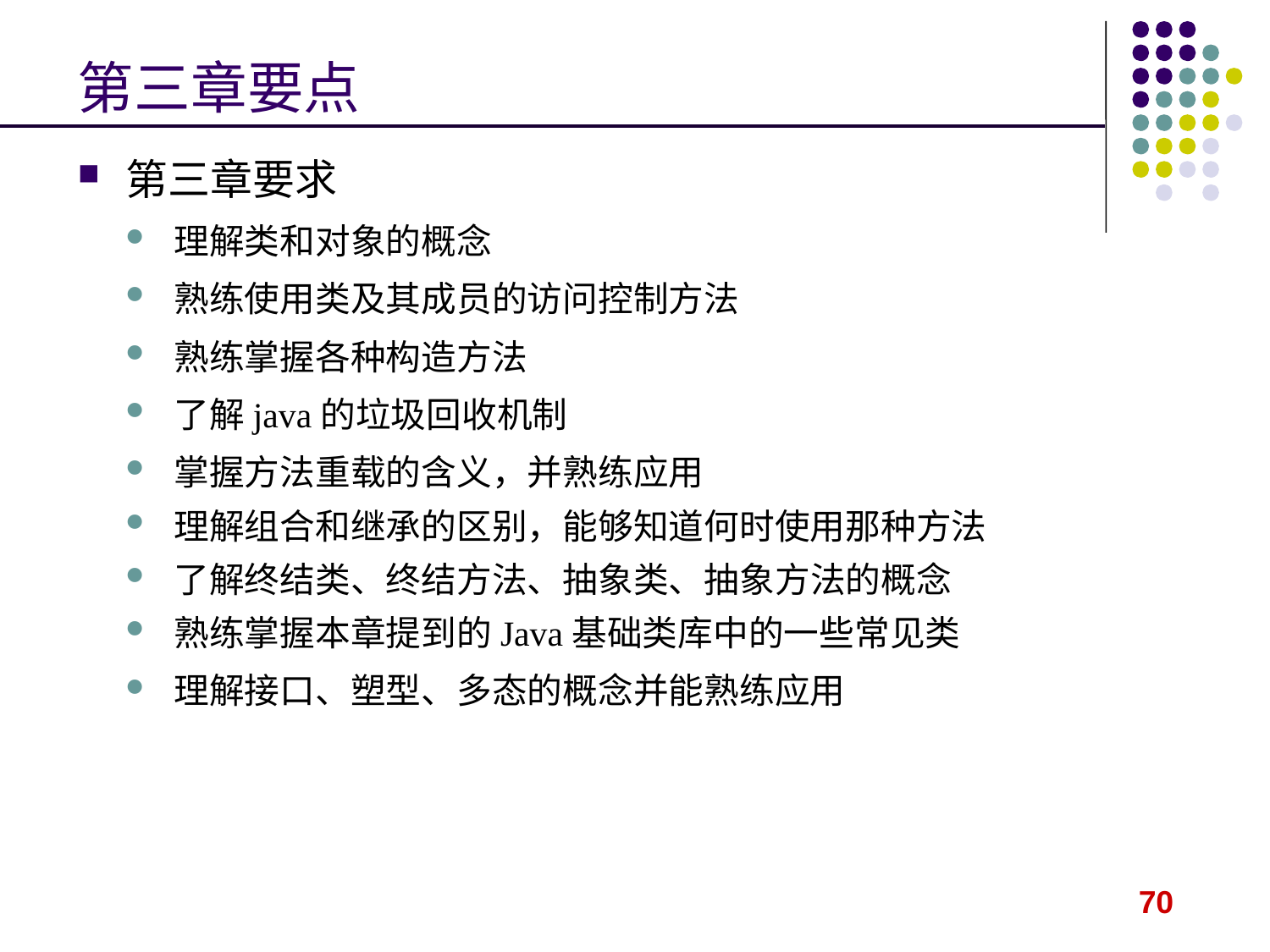

# 第三章要点
第三章要求
理解类和对象的概念
熟练使用类及其成员的访问控制方法
熟练掌握各种构造方法
了解java的垃圾回收机制
掌握方法重载的含义，并熟练应用
理解组合和继承的区别，能够知道何时使用那种方法
了解终结类、终结方法、抽象类、抽象方法的概念
熟练掌握本章提到的Java基础类库中的一些常见类
理解接口、塑型、多态的概念并能熟练应用